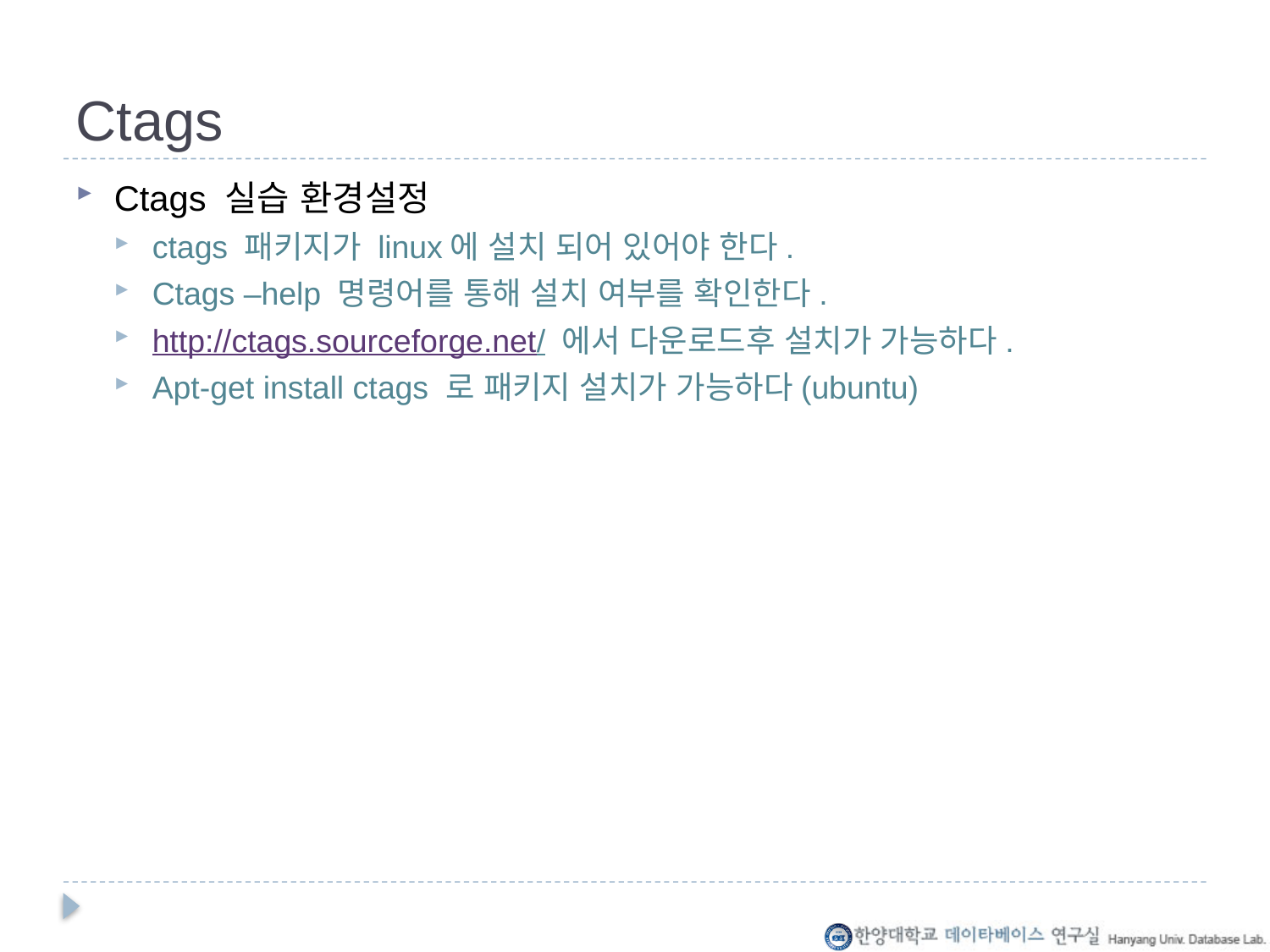

# Ctags
Ctags 실습 환경설정
ctags 패키지가 linux에 설치 되어 있어야 한다.
Ctags –help 명령어를 통해 설치 여부를 확인한다.
http://ctags.sourceforge.net/ 에서 다운로드후 설치가 가능하다.
Apt-get install ctags 로 패키지 설치가 가능하다(ubuntu)